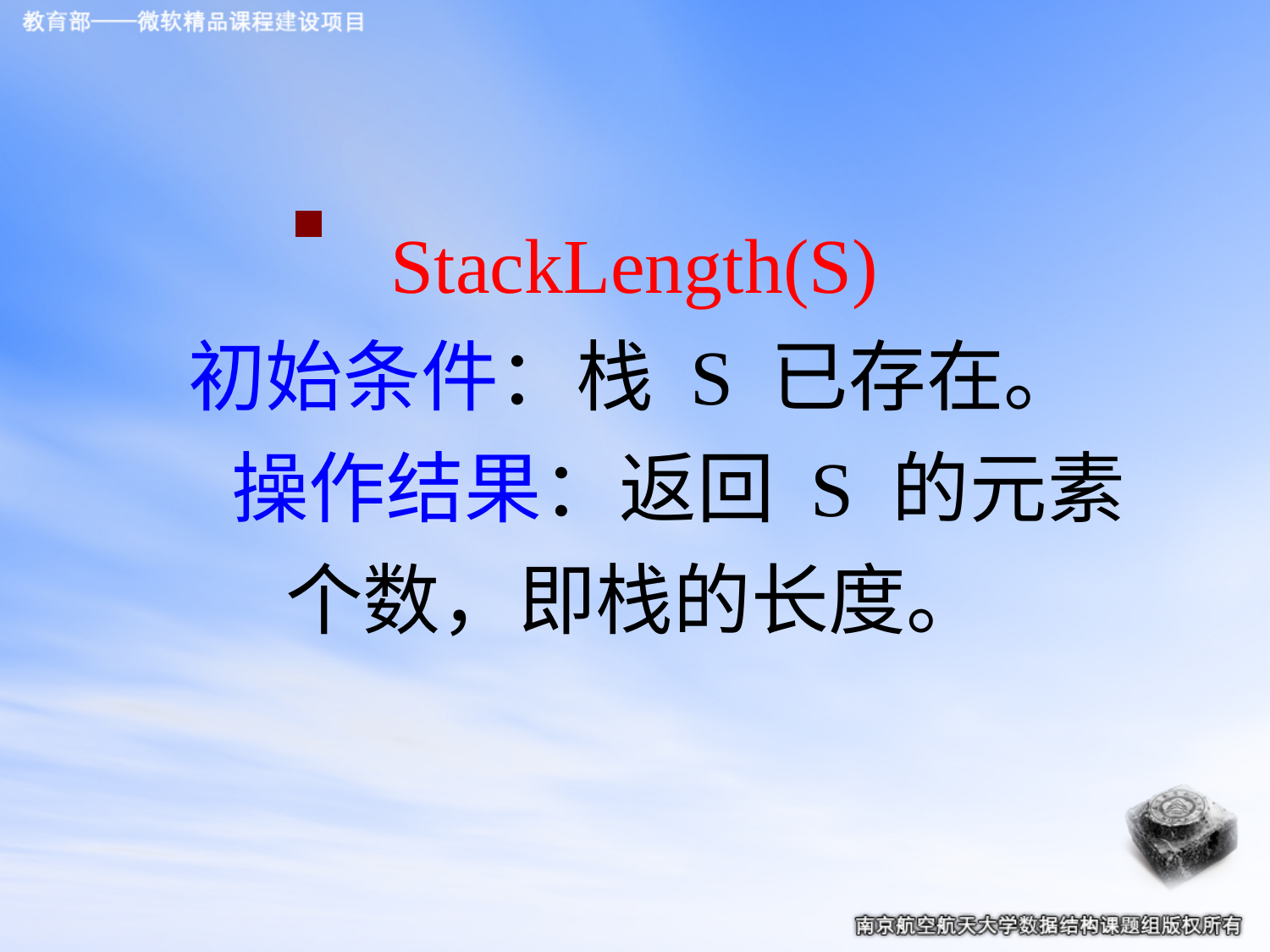

StackLength(S)
初始条件：栈 S 已存在。
     操作结果：返回 S 的元素个数，即栈的长度。